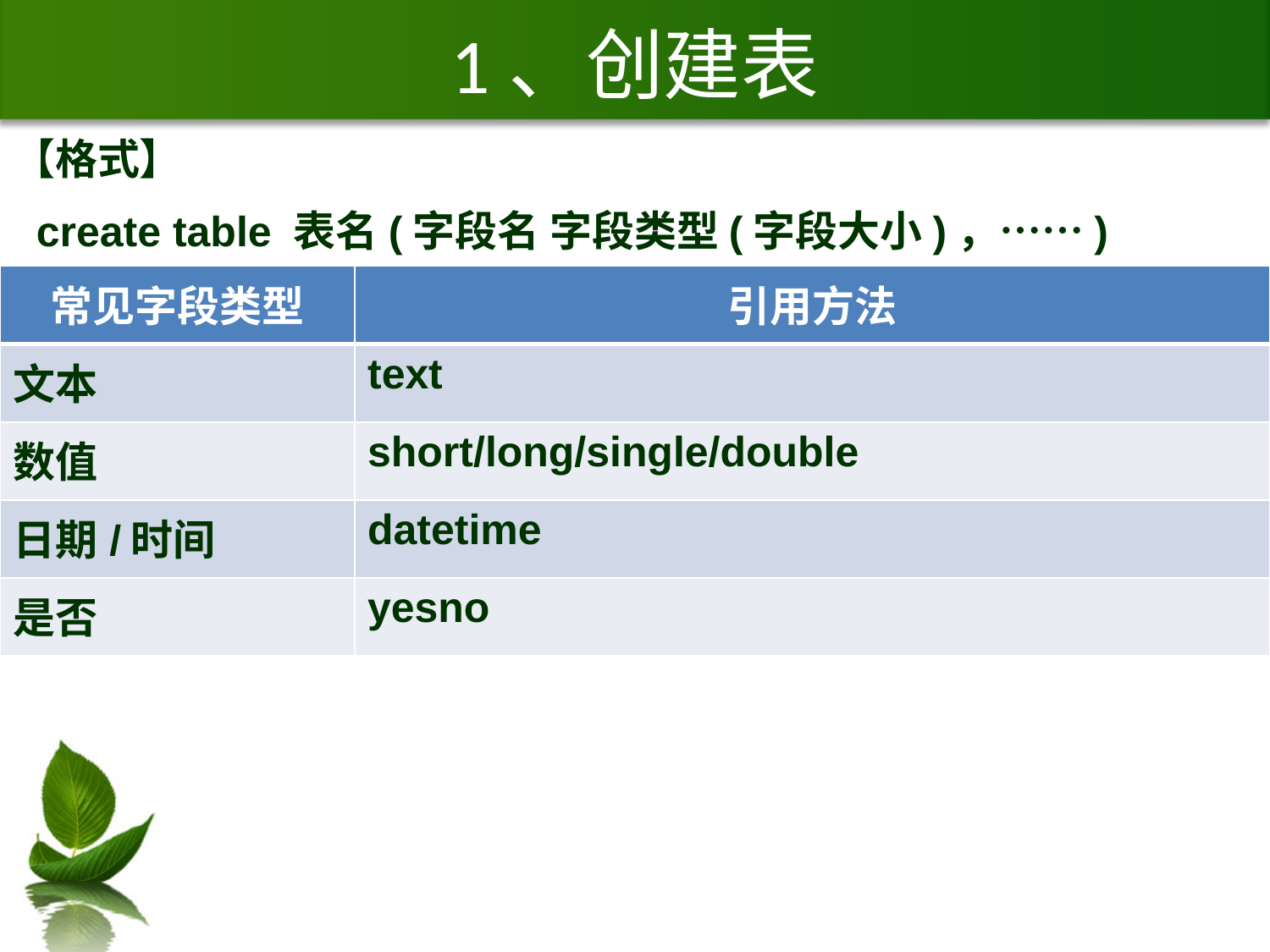

# 1、创建表
【格式】
  create table 表名(字段名 字段类型(字段大小)，……)
| 常见字段类型 | 引用方法 |
| --- | --- |
| 文本 | text |
| 数值 | short/long/single/double |
| 日期/时间 | datetime |
| 是否 | yesno |